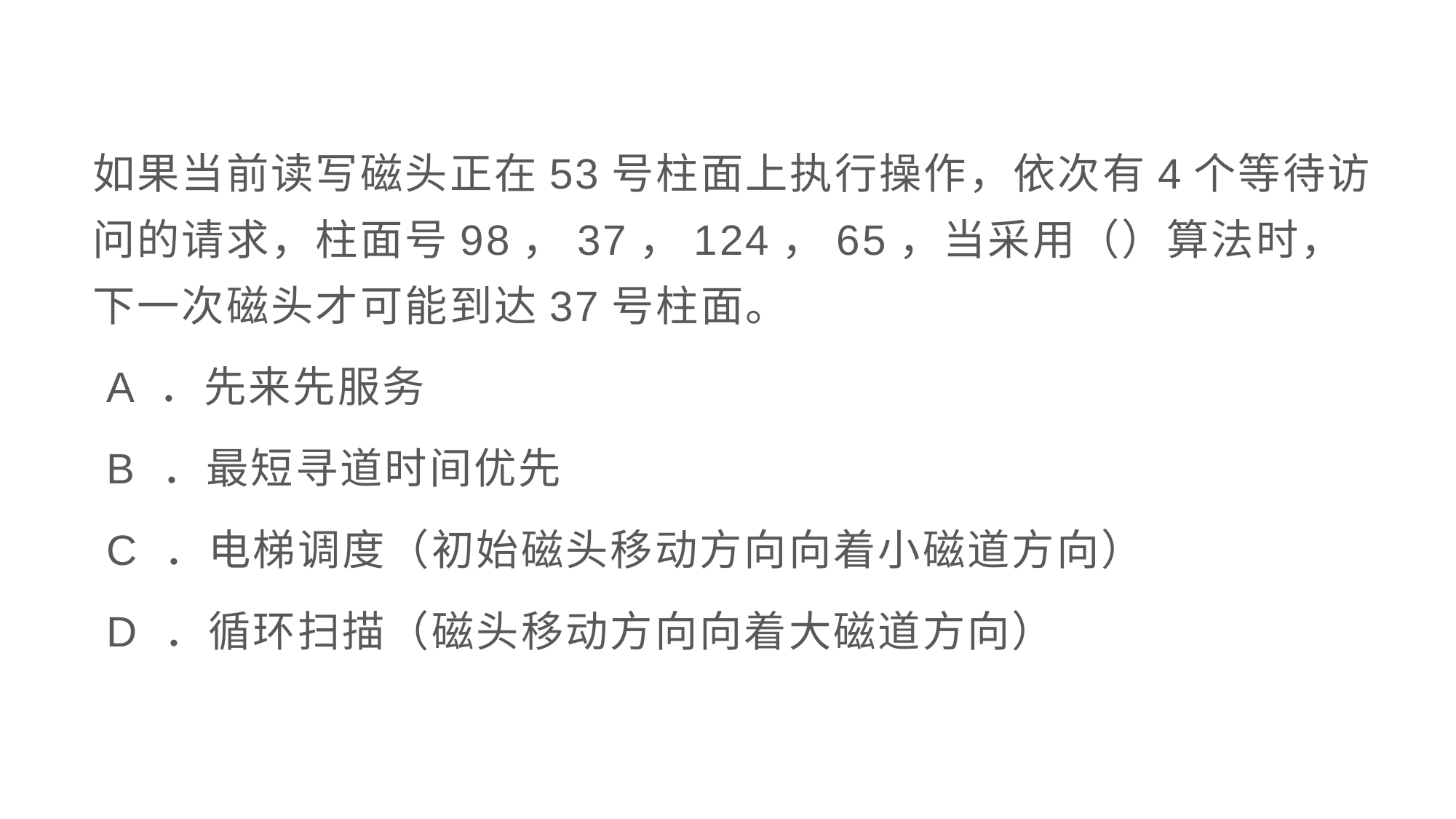

如果当前读写磁头正在53号柱面上执行操作，依次有4个等待访问的请求，柱面号98，37，124，65，当采用（）算法时，下一次磁头才可能到达37号柱面。
 A ．先来先服务
 B ．最短寻道时间优先
 C ．电梯调度（初始磁头移动方向向着小磁道方向）
 D ．循环扫描（磁头移动方向向着大磁道方向）